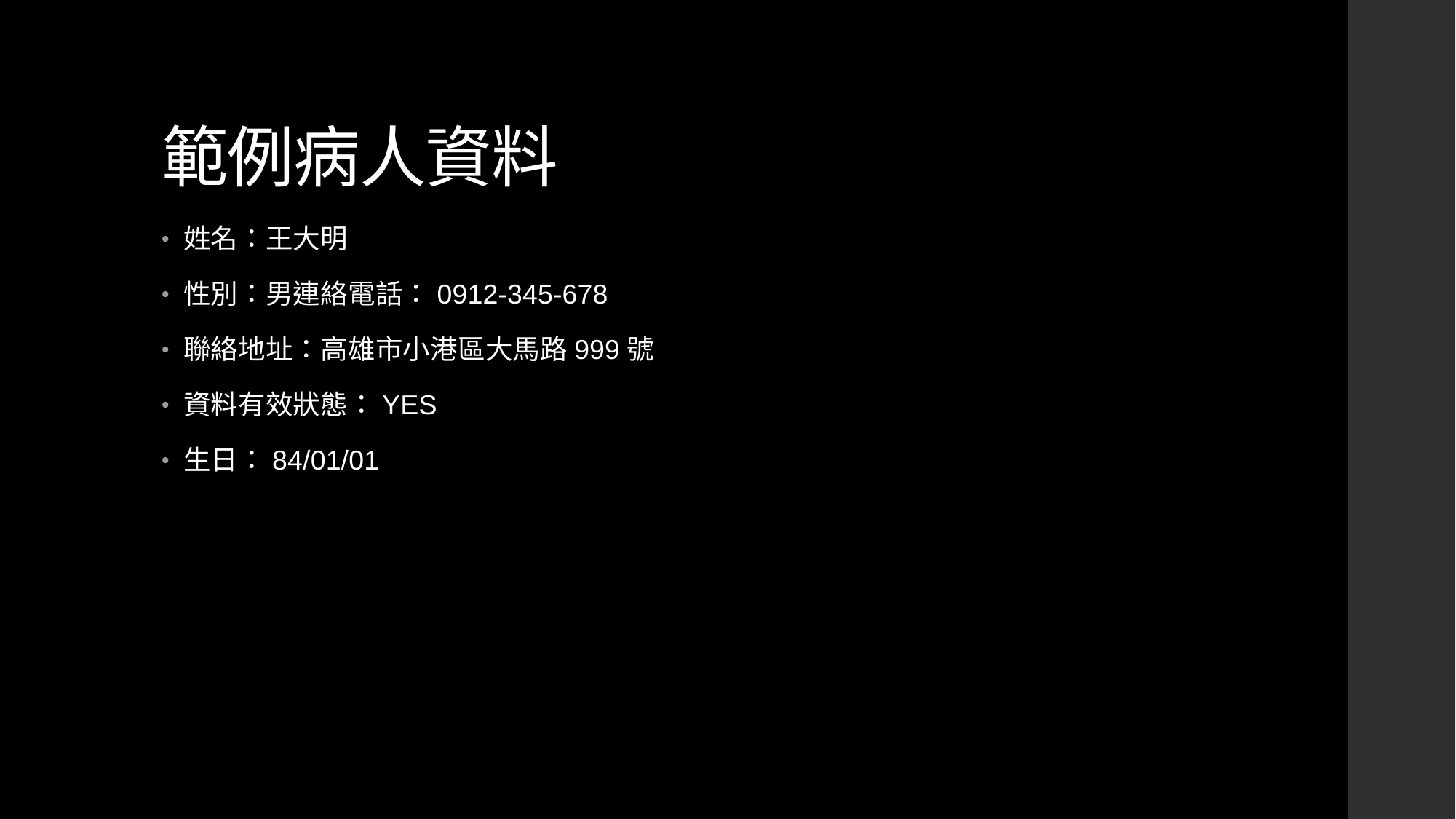

# 範例病人資料
姓名：王大明
性別：男連絡電話：0912-345-678
聯絡地址：高雄市小港區大馬路999號
資料有效狀態：YES
生日：84/01/01